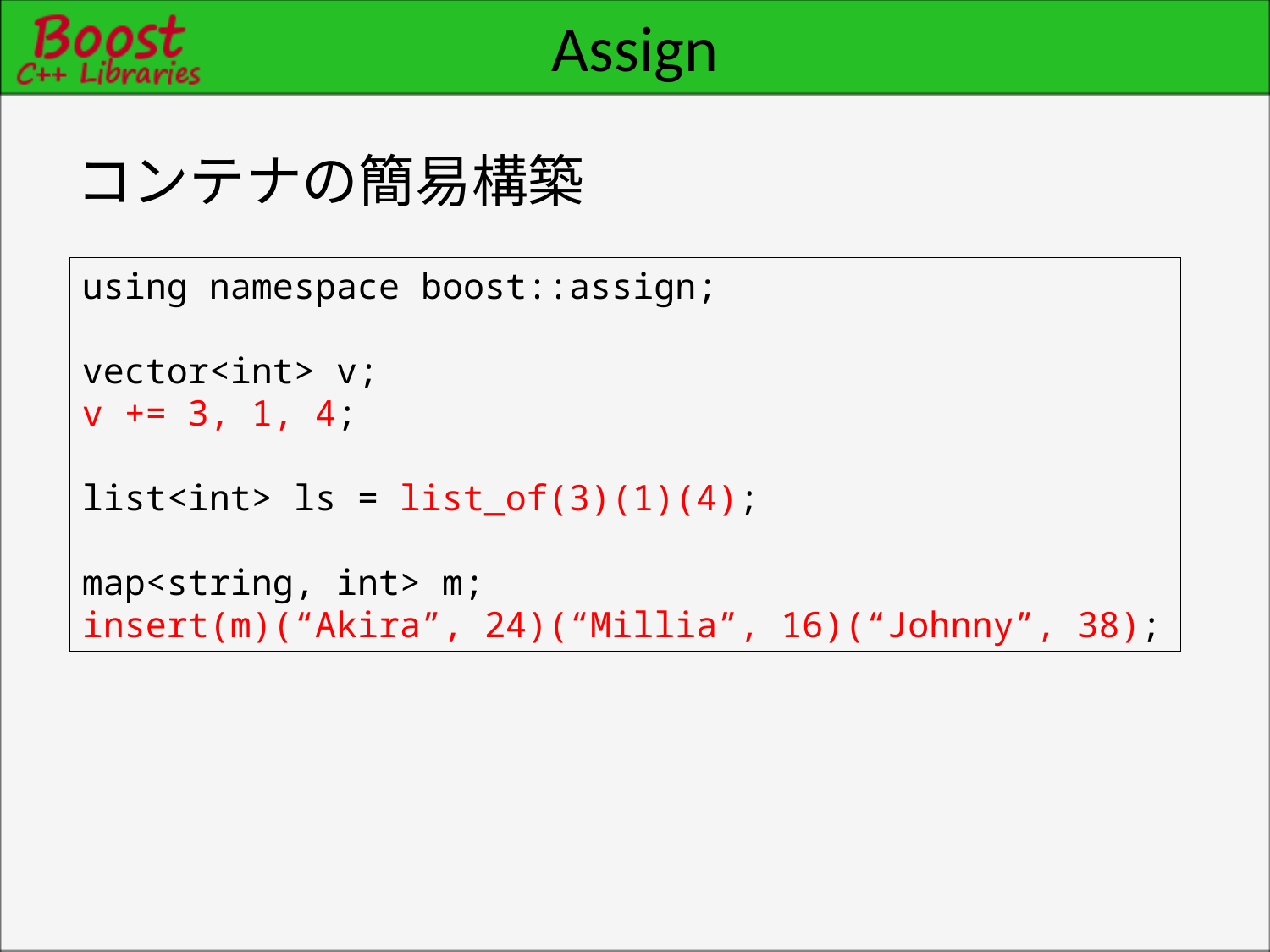

# Assign
コンテナの簡易構築
using namespace boost::assign;

vector<int> v;
v += 3, 1, 4;

list<int> ls = list_of(3)(1)(4);

map<string, int> m;
insert(m)(“Akira”, 24)(“Millia”, 16)(“Johnny”, 38);